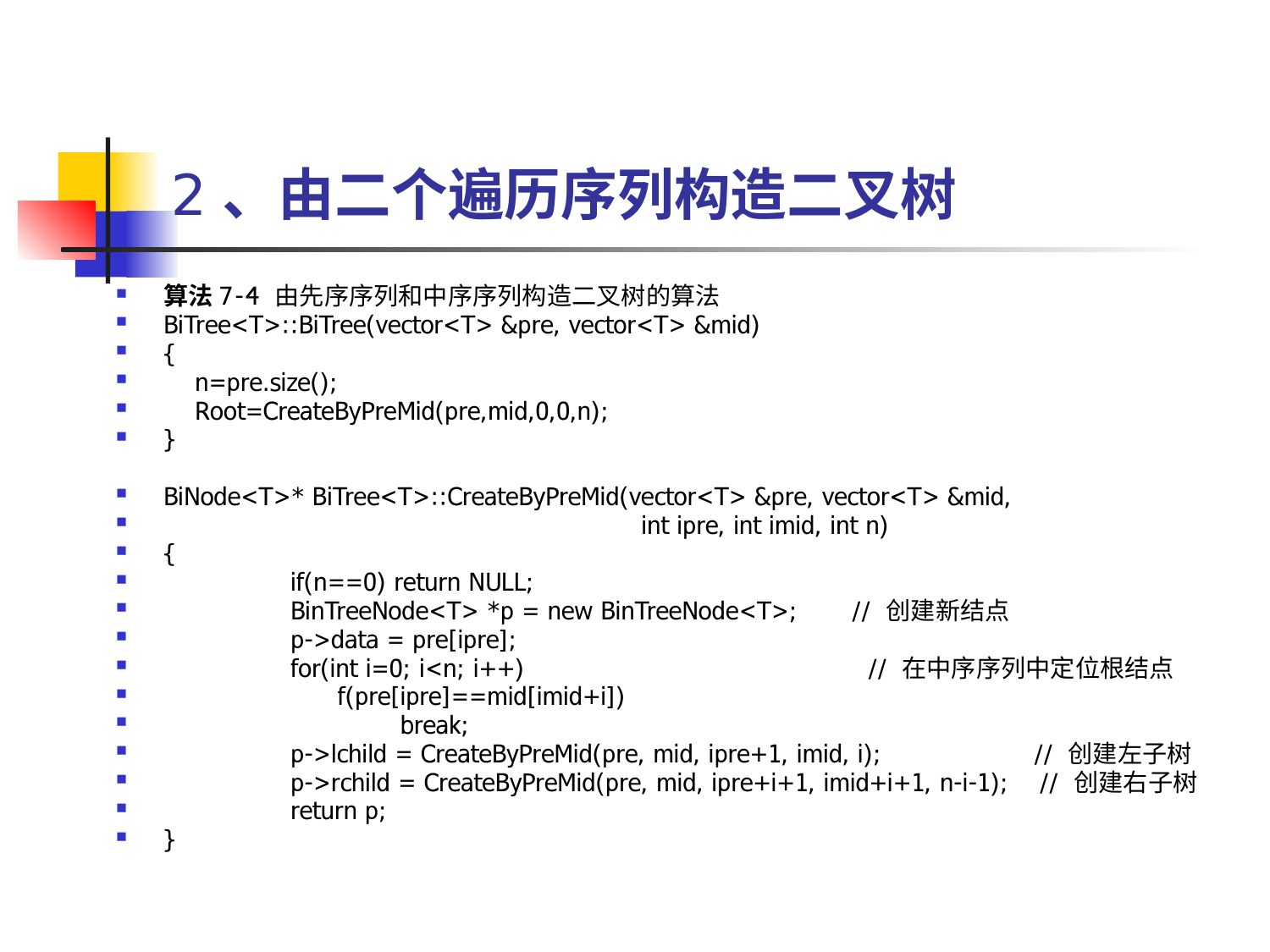

# 2、由二个遍历序列构造二叉树
算法7-4 由先序序列和中序序列构造二叉树的算法
BiTree<T>::BiTree(vector<T> &pre, vector<T> &mid)
{
    n=pre.size();
    Root=CreateByPreMid(pre,mid,0,0,n);
}

BiNode<T>* BiTree<T>::CreateByPreMid(vector<T> &pre, vector<T> &mid,
                                                             int ipre, int imid, int n)
{
	if(n==0) return NULL;
  	BinTreeNode<T> *p = new BinTreeNode<T>;       // 创建新结点
	p->data = pre[ipre];
	for(int i=0; i<n; i++)		  	         // 在中序序列中定位根结点
	      f(pre[ipre]==mid[imid+i])
	              break;
	p->lchild = CreateByPreMid(pre, mid, ipre+1, imid, i);	              // 创建左子树
	p->rchild = CreateByPreMid(pre, mid, ipre+i+1, imid+i+1, n-i-1);    // 创建右子树
	return p;
}